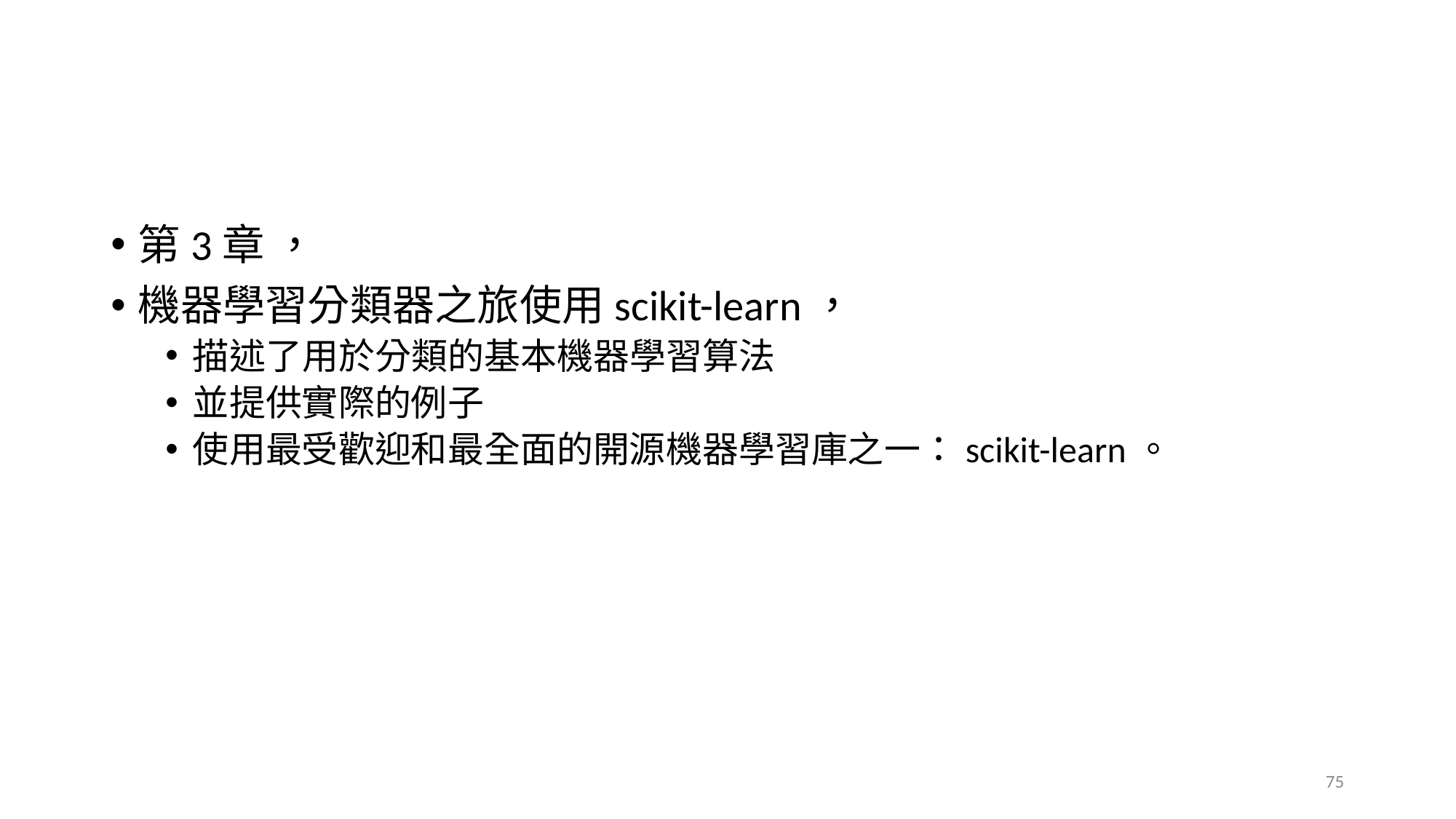

#
第3章 ，
機器學習分類器之旅使用scikit-learn，
描述了用於分類的基本機器學習算法
並提供實際的例子
使用最受歡迎和最全面的開源機器學習庫之一：scikit-learn。
75